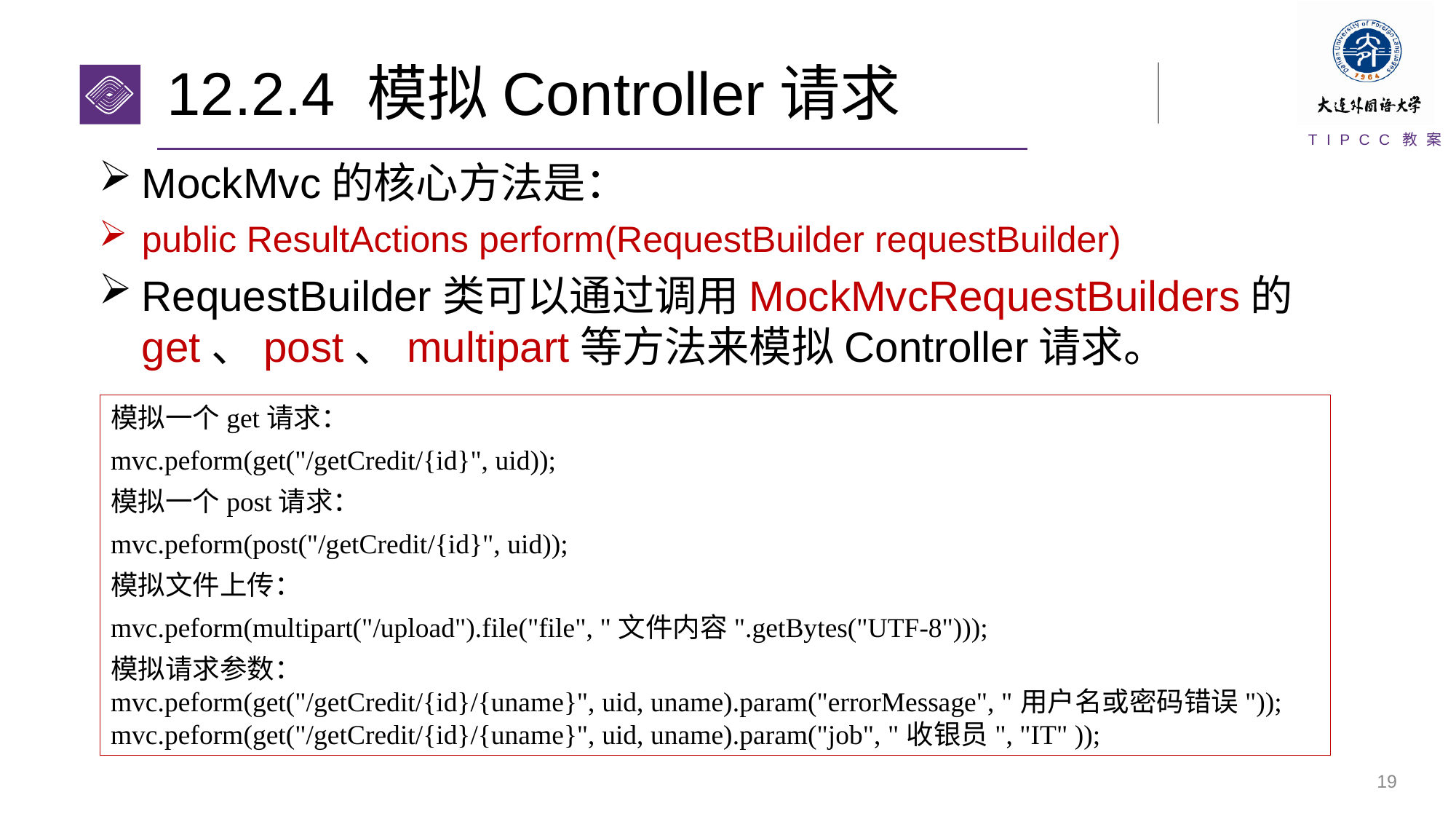

# 12.2.4 模拟Controller请求
MockMvc的核心方法是：
public ResultActions perform(RequestBuilder requestBuilder)
RequestBuilder类可以通过调用MockMvcRequestBuilders的get、post、multipart等方法来模拟Controller请求。

模拟一个get请求：
mvc.peform(get("/getCredit/{id}", uid));
模拟一个post请求：
mvc.peform(post("/getCredit/{id}", uid));
模拟文件上传：
mvc.peform(multipart("/upload").file("file", "文件内容".getBytes("UTF-8")));
模拟请求参数：
mvc.peform(get("/getCredit/{id}/{uname}", uid, uname).param("errorMessage", "用户名或密码错误"));
mvc.peform(get("/getCredit/{id}/{uname}", uid, uname).param("job", "收银员", "IT" ));
19